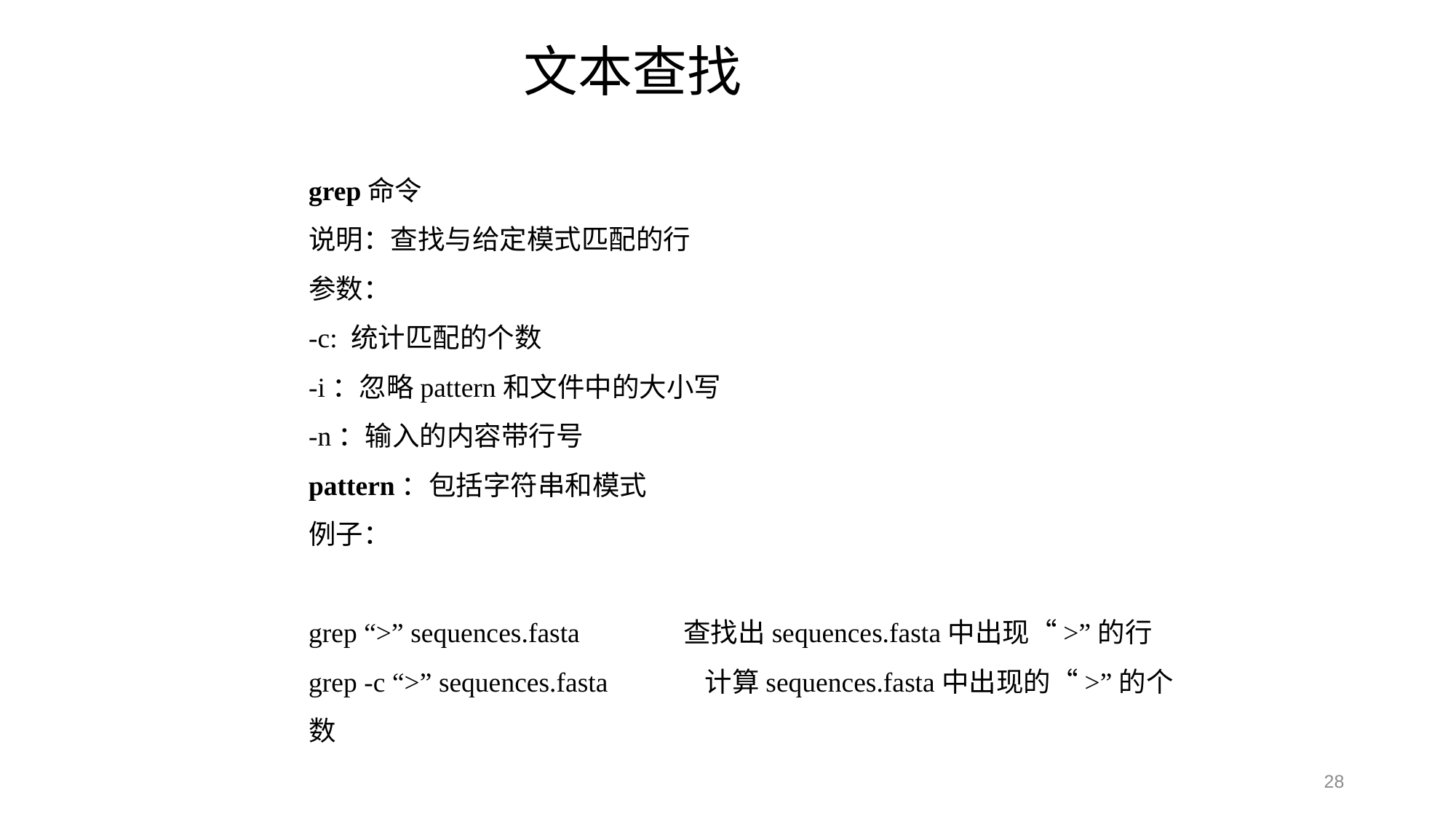

文本查找
grep命令
说明：查找与给定模式匹配的行
参数：
-c: 统计匹配的个数
-i：忽略pattern和文件中的大小写
-n：输入的内容带行号
pattern：包括字符串和模式
例子：

grep “>” sequences.fasta              查找出sequences.fasta中出现“>”的行
grep -c “>” sequences.fasta             计算sequences.fasta中出现的“>”的个数
28